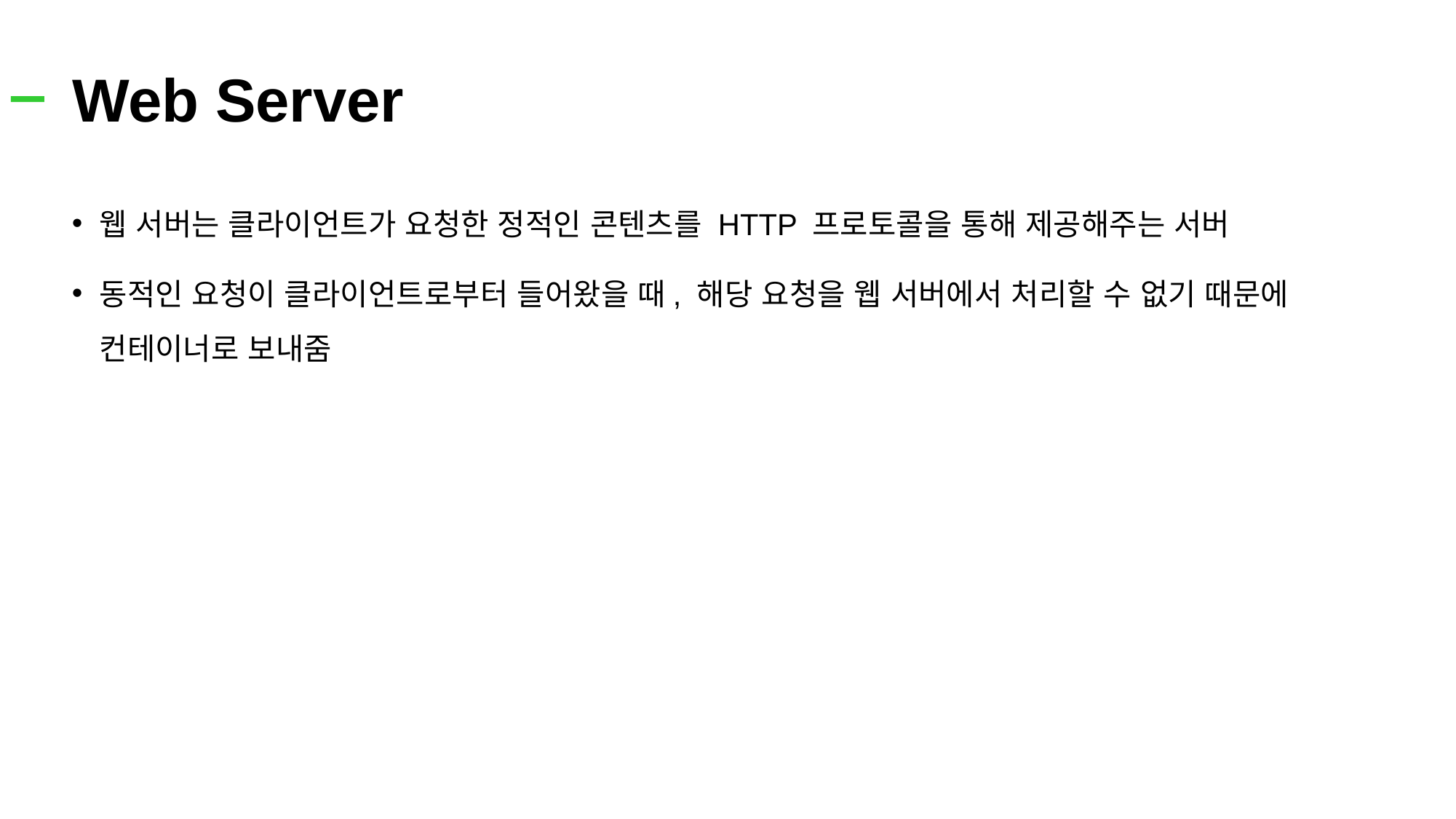

# Web Server

웹 서버는 클라이언트가 요청한 정적인 콘텐츠를 HTTP 프로토콜을 통해 제공해주는 서버
동적인 요청이 클라이언트로부터 들어왔을 때, 해당 요청을 웹 서버에서 처리할 수 없기 때문에 컨테이너로 보내줌